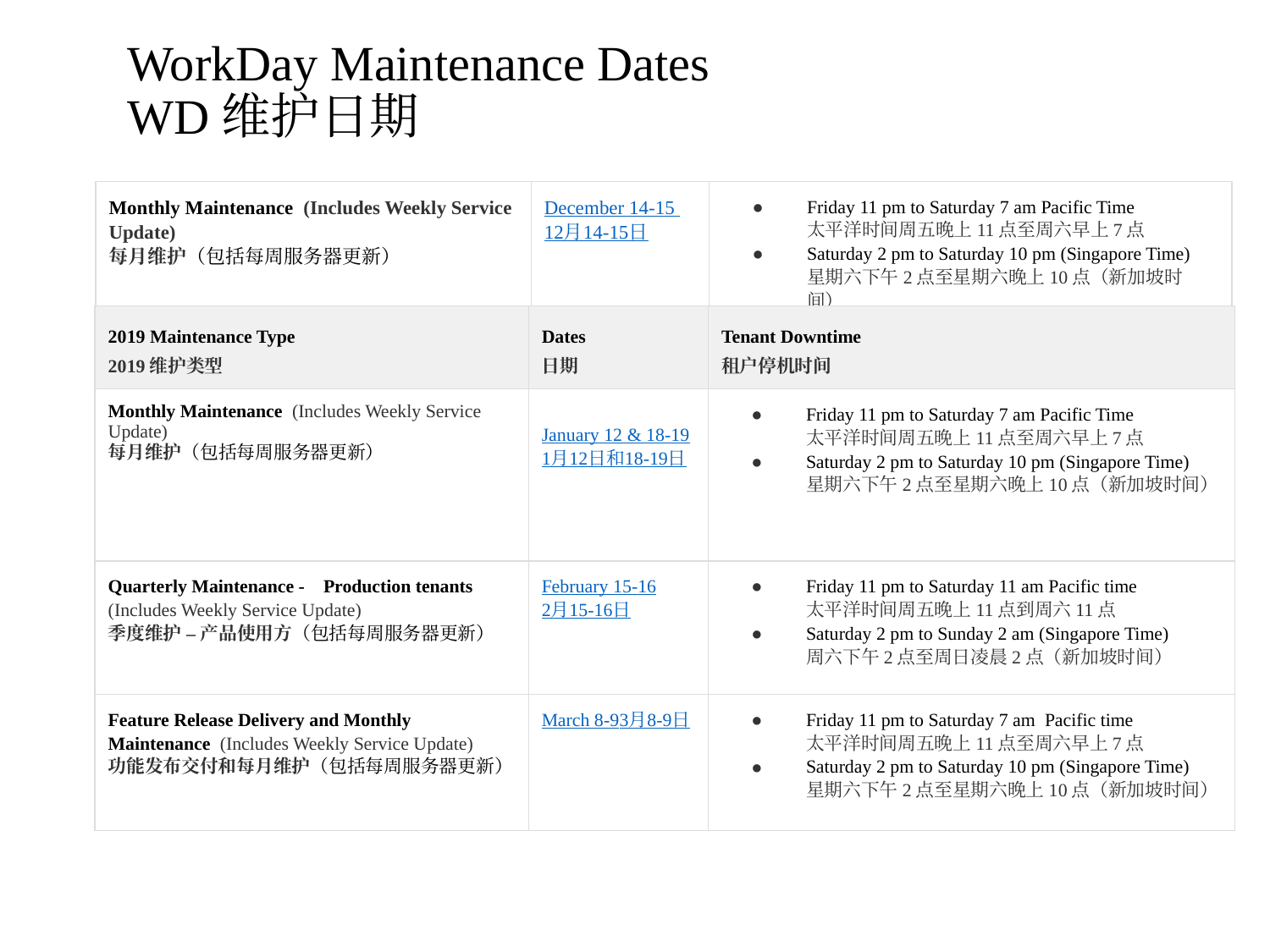

WorkDay Maintenance Dates
WD维护日期

| Monthly Maintenance (Includes Weekly Service Update) 每月维护（包括每周服务器更新） | December 14-15 12月14-15日 | Friday 11 pm to Saturday 7 am Pacific Time 太平洋时间周五晚上11点至周六早上7点 Saturday 2 pm to Saturday 10 pm (Singapore Time) 星期六下午2点至星期六晚上10点（新加坡时间） |
| --- | --- | --- |
| 2019 Maintenance Type 2019维护类型 | Dates 日期 | Tenant Downtime 租户停机时间 |
| --- | --- | --- |
| Monthly Maintenance (Includes Weekly Service Update) 每月维护（包括每周服务器更新） | January 12 & 18-19 1月12日和18-19日 | Friday 11 pm to Saturday 7 am Pacific Time 太平洋时间周五晚上11点至周六早上7点 Saturday 2 pm to Saturday 10 pm (Singapore Time) 星期六下午2点至星期六晚上10点（新加坡时间） |
| Quarterly Maintenance - Production tenants (Includes Weekly Service Update) 季度维护 – 产品使用方（包括每周服务器更新） | February 15-16 2月15-16日 | Friday 11 pm to Saturday 11 am Pacific time 太平洋时间周五晚上11点到周六11点 Saturday 2 pm to Sunday 2 am (Singapore Time) 周六下午2点至周日凌晨2点（新加坡时间） |
| Feature Release Delivery and Monthly Maintenance (Includes Weekly Service Update) 功能发布交付和每月维护（包括每周服务器更新） | March 8-9 3月8-9日 | Friday 11 pm to Saturday 7 am Pacific time 太平洋时间周五晚上11点至周六早上7点 Saturday 2 pm to Saturday 10 pm (Singapore Time) 星期六下午2点至星期六晚上10点（新加坡时间） |